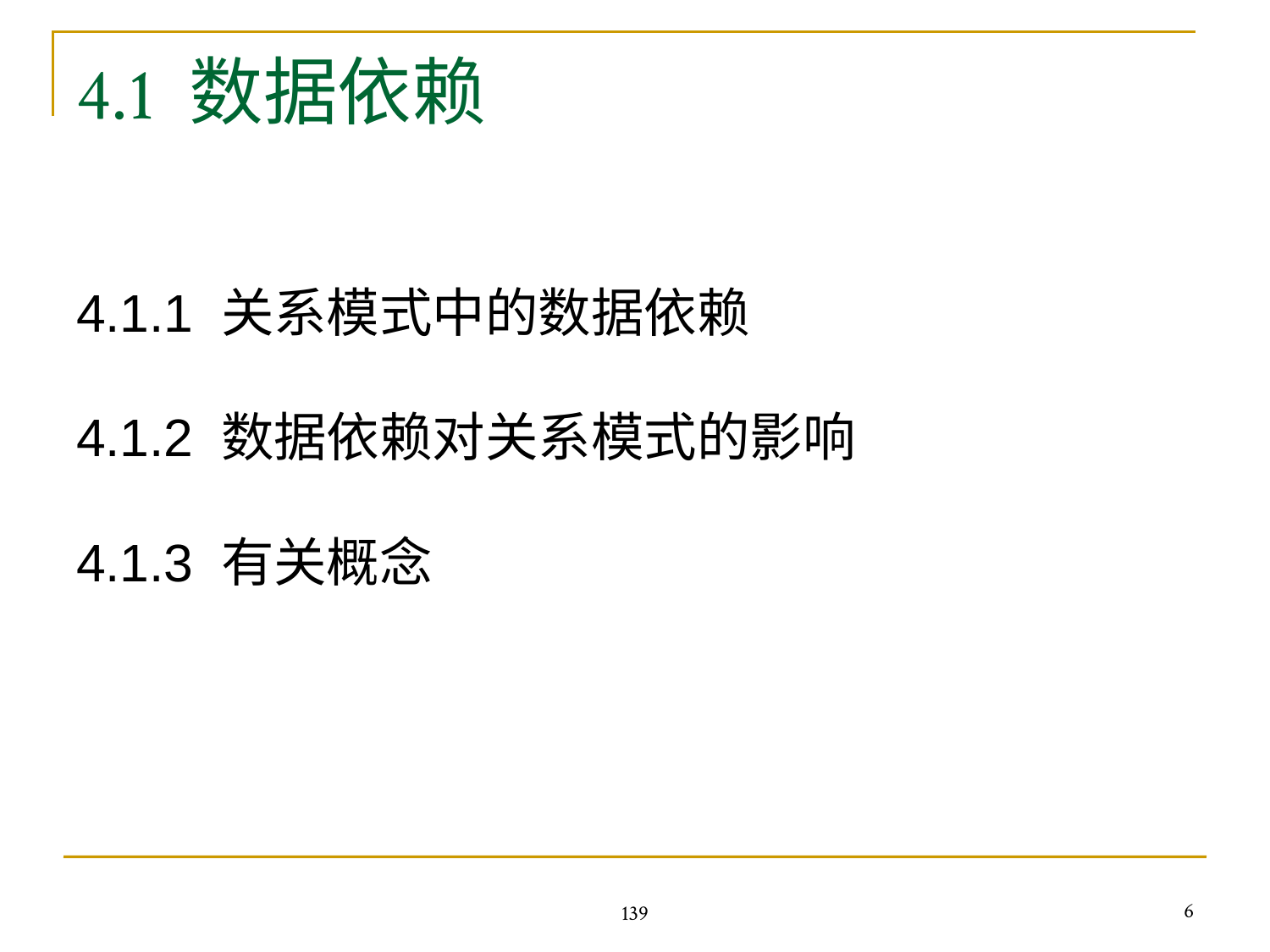

# 4.1 数据依赖
4.1.1 关系模式中的数据依赖
4.1.2 数据依赖对关系模式的影响
4.1.3 有关概念
6
139